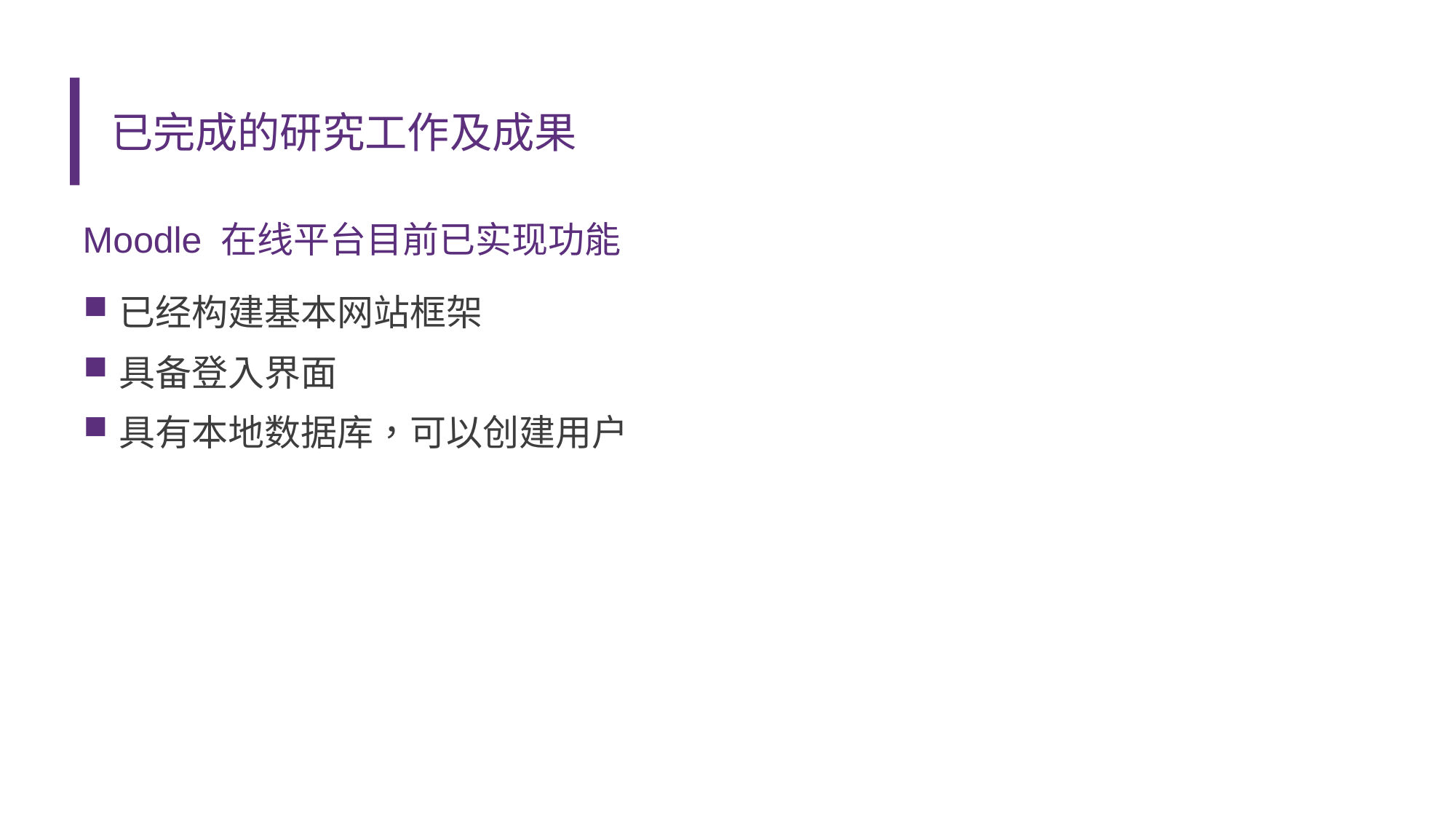

# 已完成的研究工作及成果
Moodle 在线平台目前已实现功能
已经构建基本网站框架
具备登入界面
具有本地数据库，可以创建用户